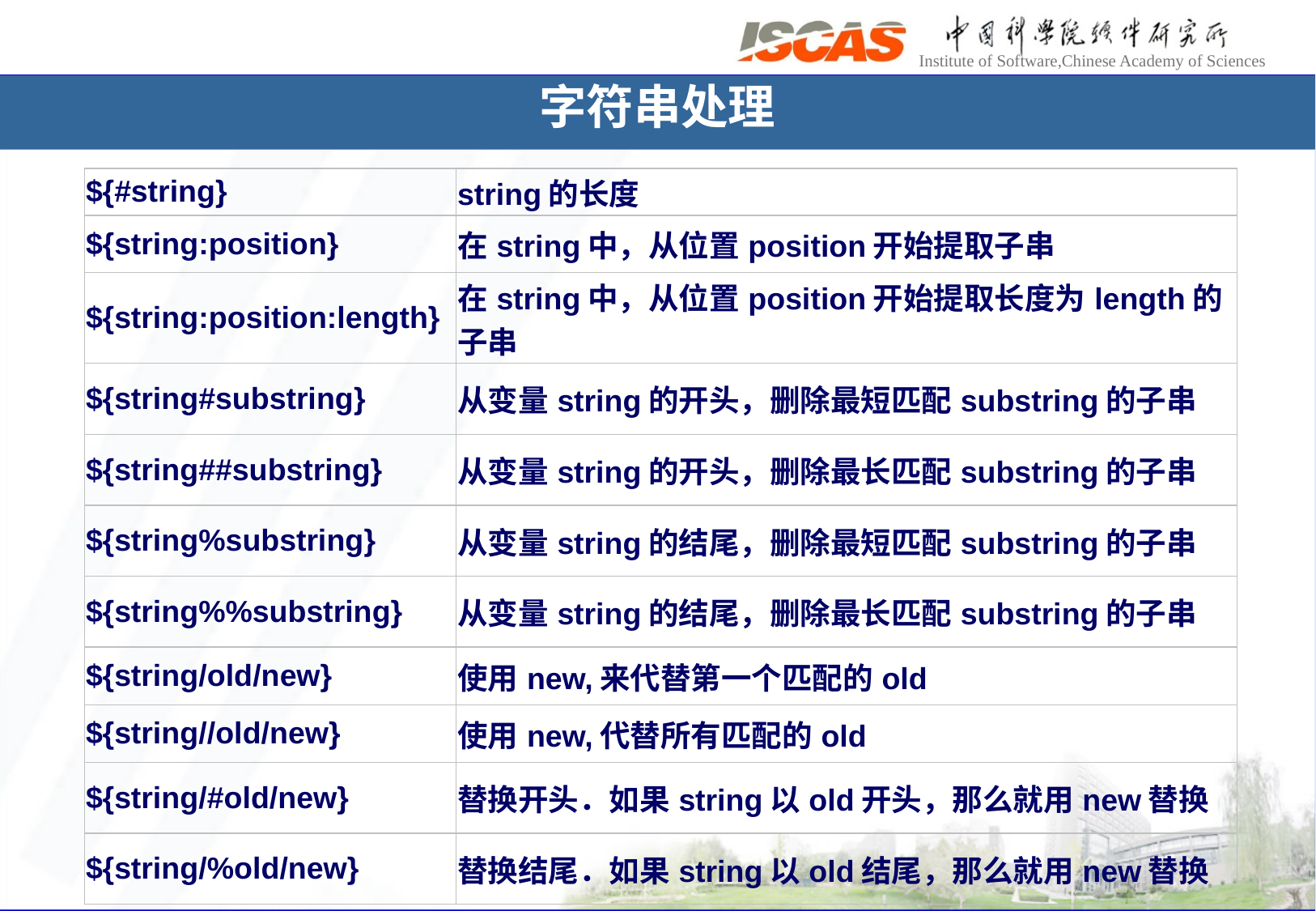

# 字符串处理
| ${#string} | string的长度 |
| --- | --- |
| ${string:position} | 在string中，从位置position开始提取子串 |
| ${string:position:length} | 在string中，从位置position开始提取长度为length的子串 |
| ${string#substring} | 从变量string的开头，删除最短匹配substring的子串 |
| ${string##substring} | 从变量string的开头，删除最长匹配substring的子串 |
| ${string%substring} | 从变量string的结尾，删除最短匹配substring的子串 |
| ${string%%substring} | 从变量string的结尾，删除最长匹配substring的子串 |
| ${string/old/new} | 使用new,来代替第一个匹配的old |
| ${string//old/new} | 使用new,代替所有匹配的old |
| ${string/#old/new} | 替换开头．如果string以old开头，那么就用new替换 |
| ${string/%old/new} | 替换结尾．如果string以old结尾，那么就用new替换 |